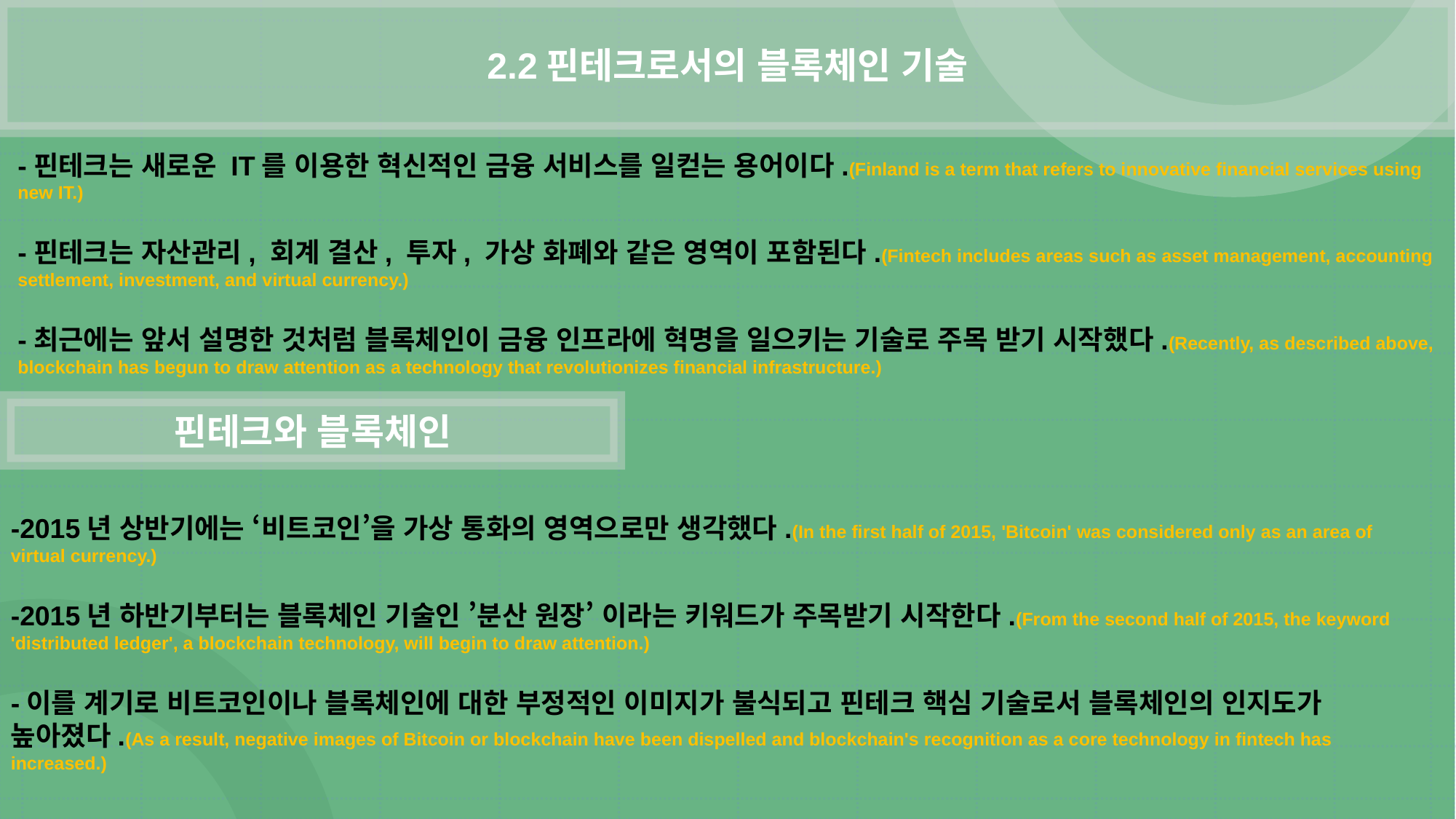

2.2핀테크로서의 블록체인 기술
-핀테크는 새로운 IT를 이용한 혁신적인 금융 서비스를 일컫는 용어이다.(Finland is a term that refers to innovative financial services using new IT.)

-핀테크는 자산관리, 회계 결산, 투자, 가상 화폐와 같은 영역이 포함된다.(Fintech includes areas such as asset management, accounting settlement, investment, and virtual currency.)

-최근에는 앞서 설명한 것처럼 블록체인이 금융 인프라에 혁명을 일으키는 기술로 주목 받기 시작했다.(Recently, as described above, blockchain has begun to draw attention as a technology that revolutionizes financial infrastructure.)

핀테크와 블록체인
-2015년 상반기에는 ‘비트코인’을 가상 통화의 영역으로만 생각했다.(In the first half of 2015, 'Bitcoin' was considered only as an area of virtual currency.)

-2015년 하반기부터는 블록체인 기술인 ’분산 원장’ 이라는 키워드가 주목받기 시작한다.(From the second half of 2015, the keyword 'distributed ledger', a blockchain technology, will begin to draw attention.)

-이를 계기로 비트코인이나 블록체인에 대한 부정적인 이미지가 불식되고 핀테크 핵심 기술로서 블록체인의 인지도가 높아졌다.(As a result, negative images of Bitcoin or blockchain have been dispelled and blockchain's recognition as a core technology in fintech has increased.)